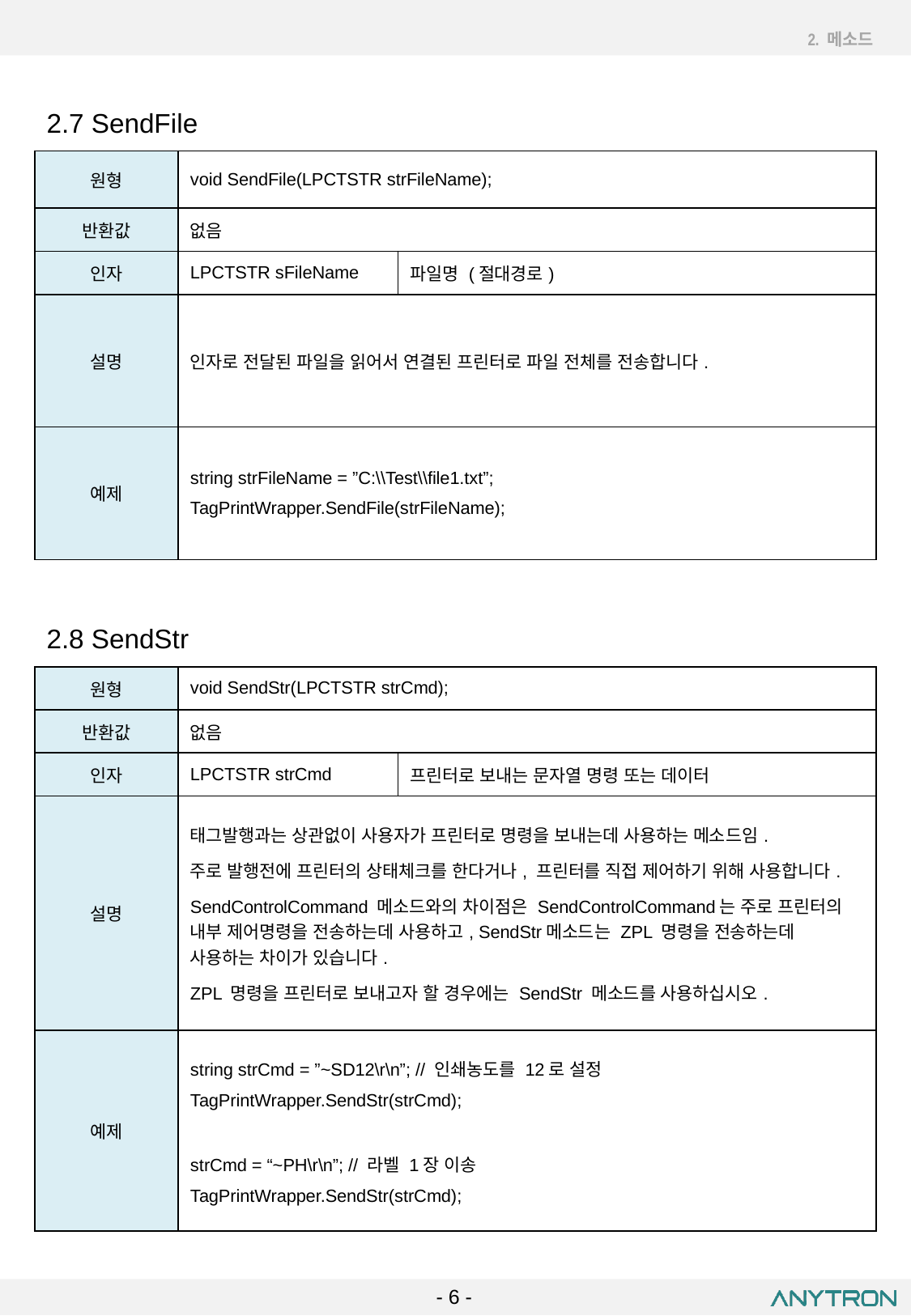

2. 메소드
2.7 SendFile
| 원형 | void SendFile(LPCTSTR strFileName); |  |
| --- | --- | --- |
| 반환값 | 없음 |  |
| 인자 | LPCTSTR sFileName | 파일명 (절대경로) |
| 설명 | 인자로 전달된 파일을 읽어서 연결된 프린터로 파일 전체를 전송합니다. |  |
| 예제 | string strFileName = ”C:\\Test\\file1.txt”; TagPrintWrapper.SendFile(strFileName); |  |
2.8 SendStr
| 원형 | void SendStr(LPCTSTR strCmd); |  |
| --- | --- | --- |
| 반환값 | 없음 |  |
| 인자 | LPCTSTR strCmd | 프린터로 보내는 문자열 명령 또는 데이터 |
| 설명 | 태그발행과는 상관없이 사용자가 프린터로 명령을 보내는데 사용하는 메소드임. 주로 발행전에 프린터의 상태체크를 한다거나, 프린터를 직접 제어하기 위해 사용합니다. SendControlCommand 메소드와의 차이점은 SendControlCommand는 주로 프린터의 내부 제어명령을 전송하는데 사용하고, SendStr메소드는 ZPL 명령을 전송하는데 사용하는 차이가 있습니다. ZPL 명령을 프린터로 보내고자 할 경우에는 SendStr 메소드를 사용하십시오. |  |
| 예제 | string strCmd = ”~SD12\r\n”; // 인쇄농도를 12로 설정 TagPrintWrapper.SendStr(strCmd); strCmd = “~PH\r\n”; // 라벨 1장 이송 TagPrintWrapper.SendStr(strCmd); |  |